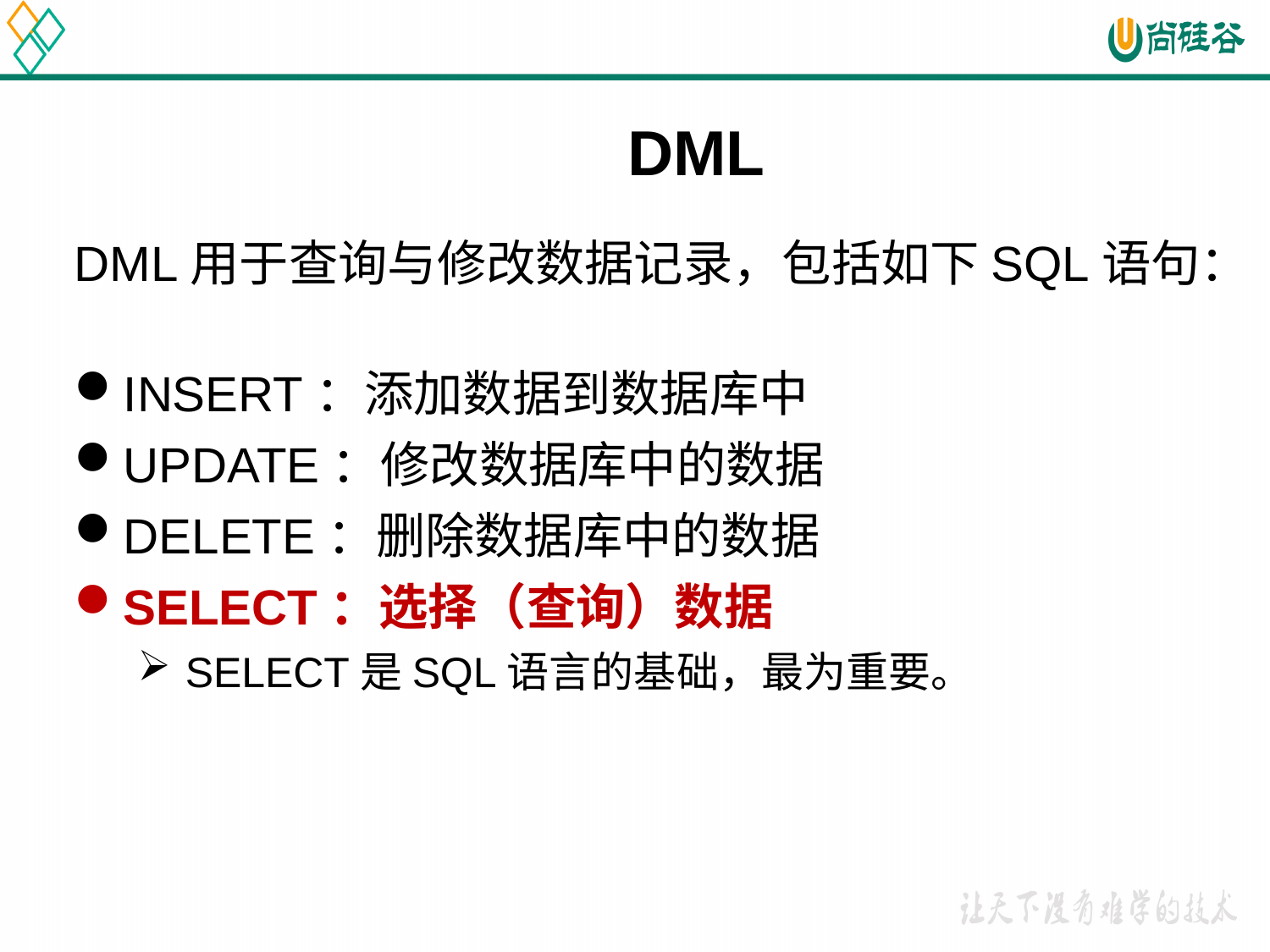

DML
DML用于查询与修改数据记录，包括如下SQL语句：

INSERT：添加数据到数据库中
UPDATE：修改数据库中的数据
DELETE：删除数据库中的数据
SELECT：选择（查询）数据
SELECT是SQL语言的基础，最为重要。